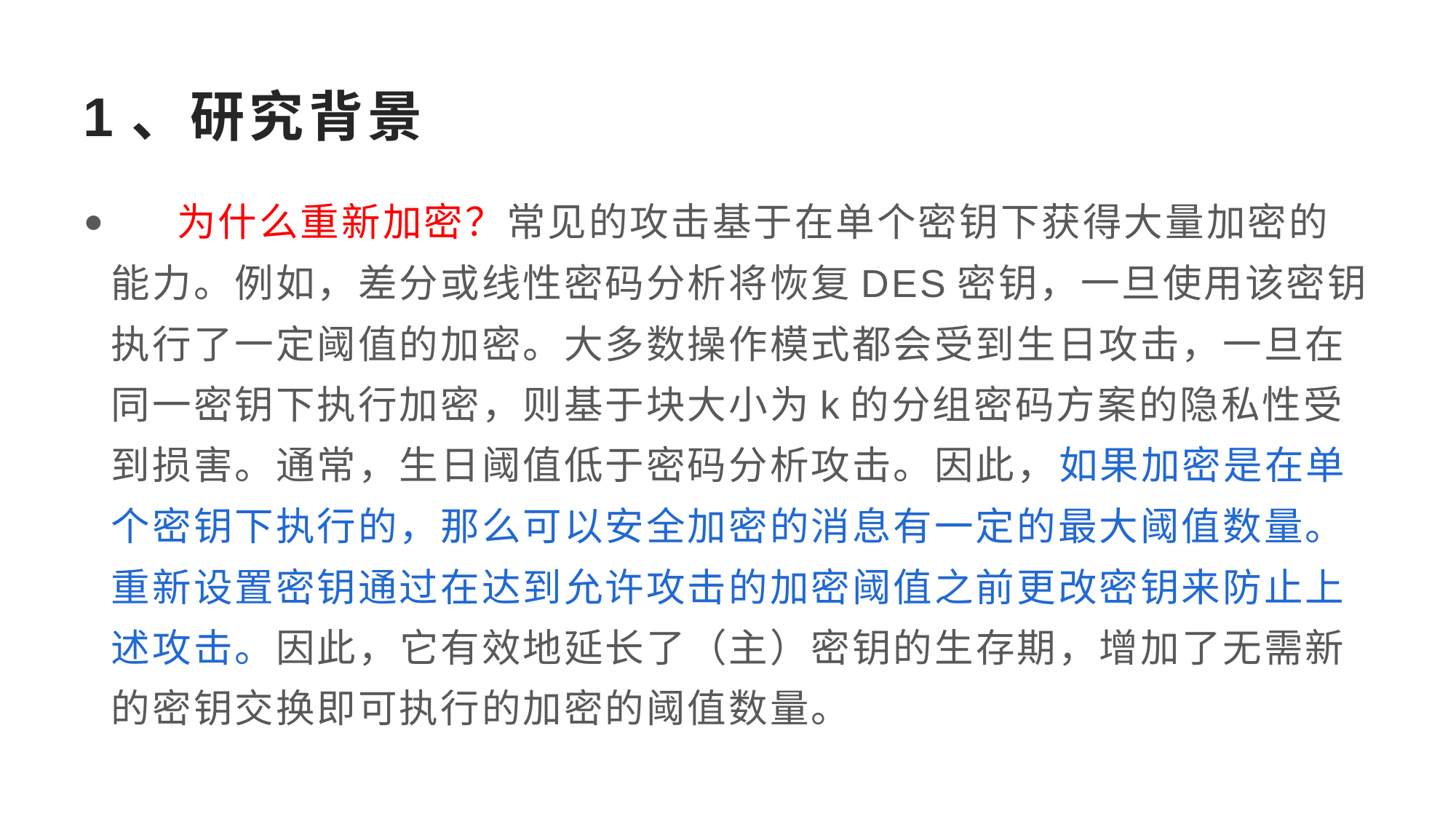

# 1、研究背景
      为什么重新加密？常见的攻击基于在单个密钥下获得大量加密的能力。例如，差分或线性密码分析将恢复DES密钥，一旦使用该密钥执行了一定阈值的加密。大多数操作模式都会受到生日攻击，一旦在同一密钥下执行加密，则基于块大小为k的分组密码方案的隐私性受到损害。通常，生日阈值低于密码分析攻击。因此，如果加密是在单个密钥下执行的，那么可以安全加密的消息有一定的最大阈值数量。重新设置密钥通过在达到允许攻击的加密阈值之前更改密钥来防止上述攻击。因此，它有效地延长了（主）密钥的生存期，增加了无需新的密钥交换即可执行的加密的阈值数量。